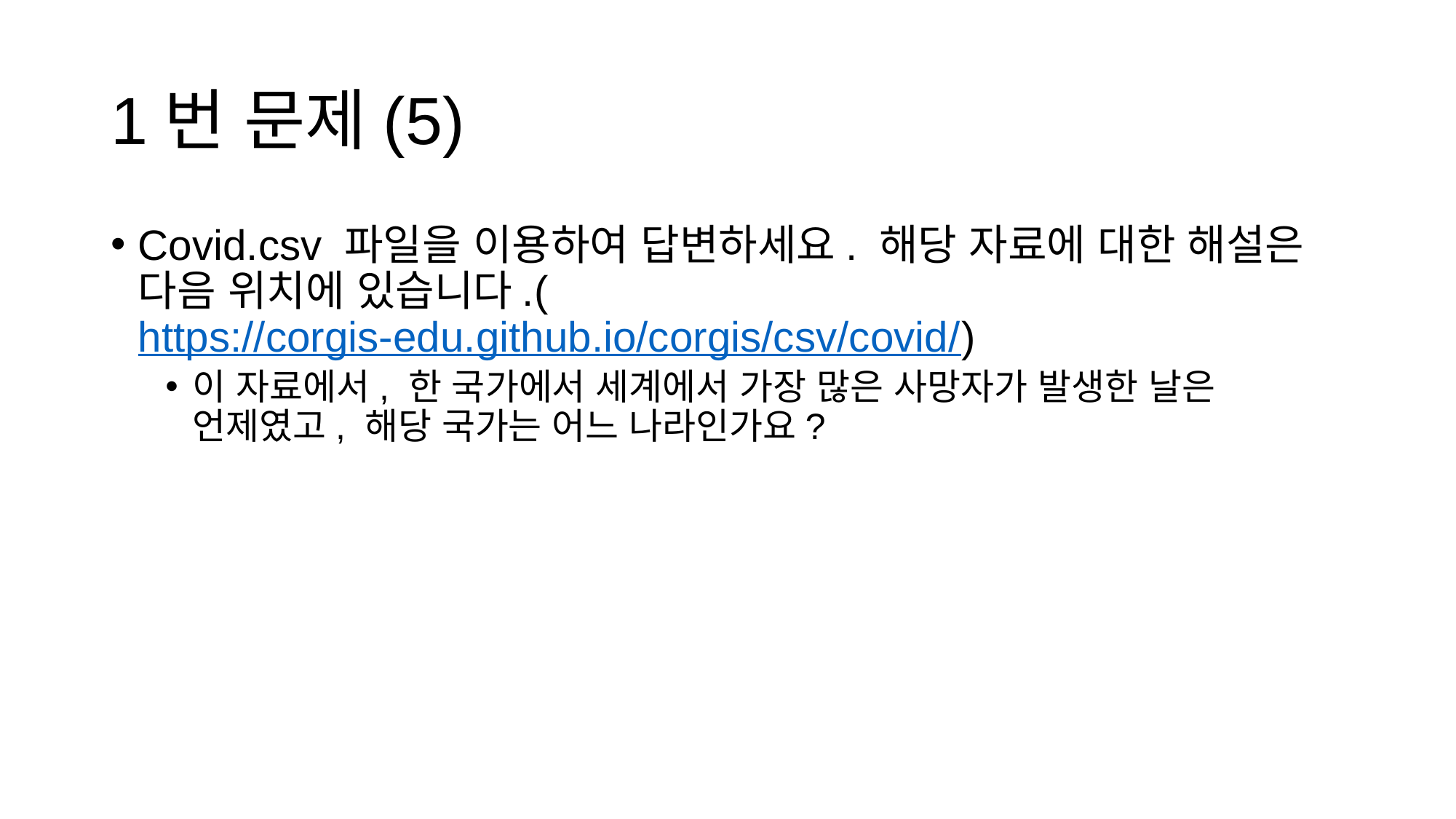

# 1번 문제(5)
Covid.csv 파일을 이용하여 답변하세요. 해당 자료에 대한 해설은 다음 위치에 있습니다.(https://corgis-edu.github.io/corgis/csv/covid/)
이 자료에서, 한 국가에서 세계에서 가장 많은 사망자가 발생한 날은 언제였고, 해당 국가는 어느 나라인가요?